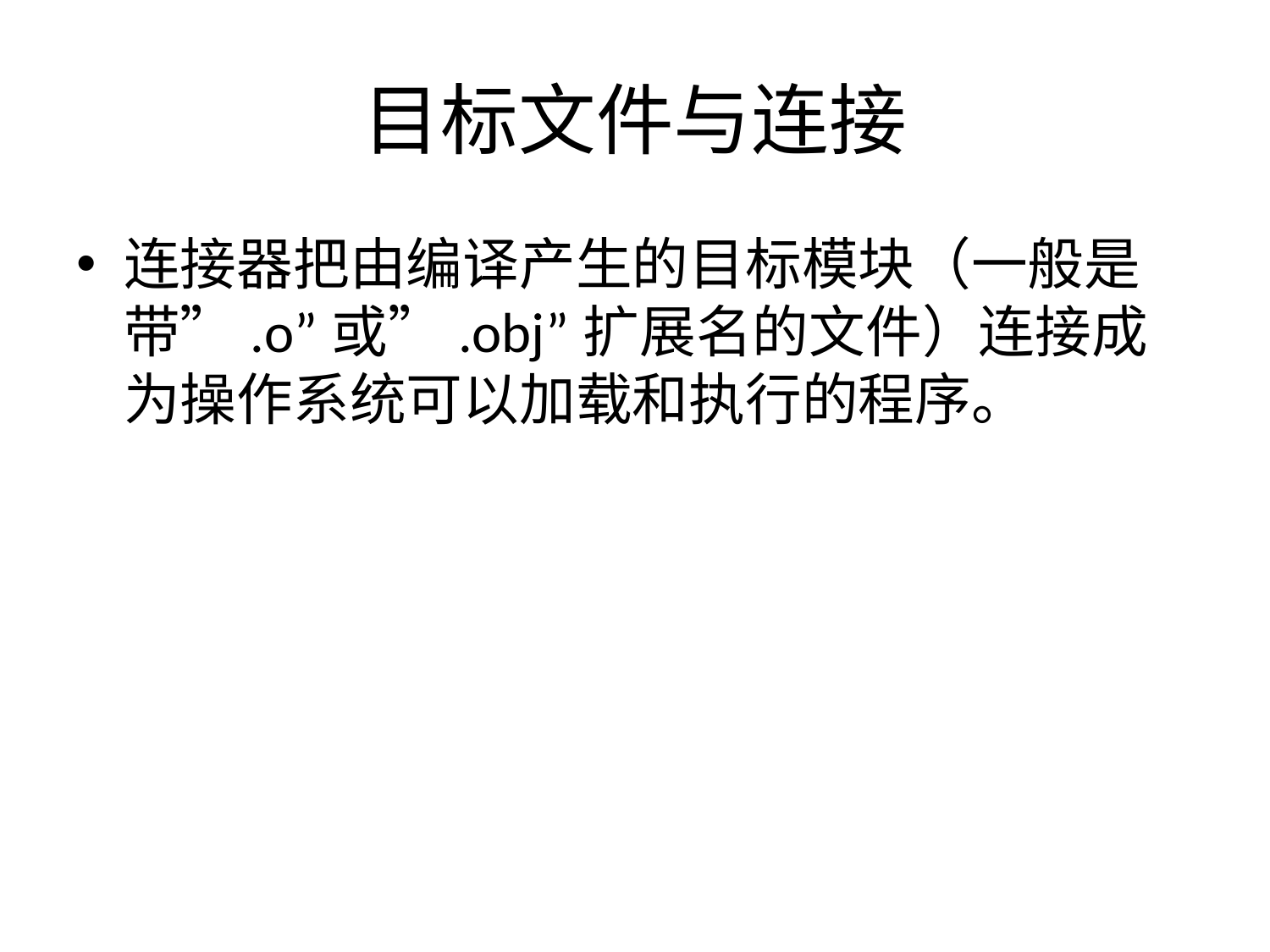

# 目标文件与连接
连接器把由编译产生的目标模块（一般是带”.o”或”.obj”扩展名的文件）连接成为操作系统可以加载和执行的程序。